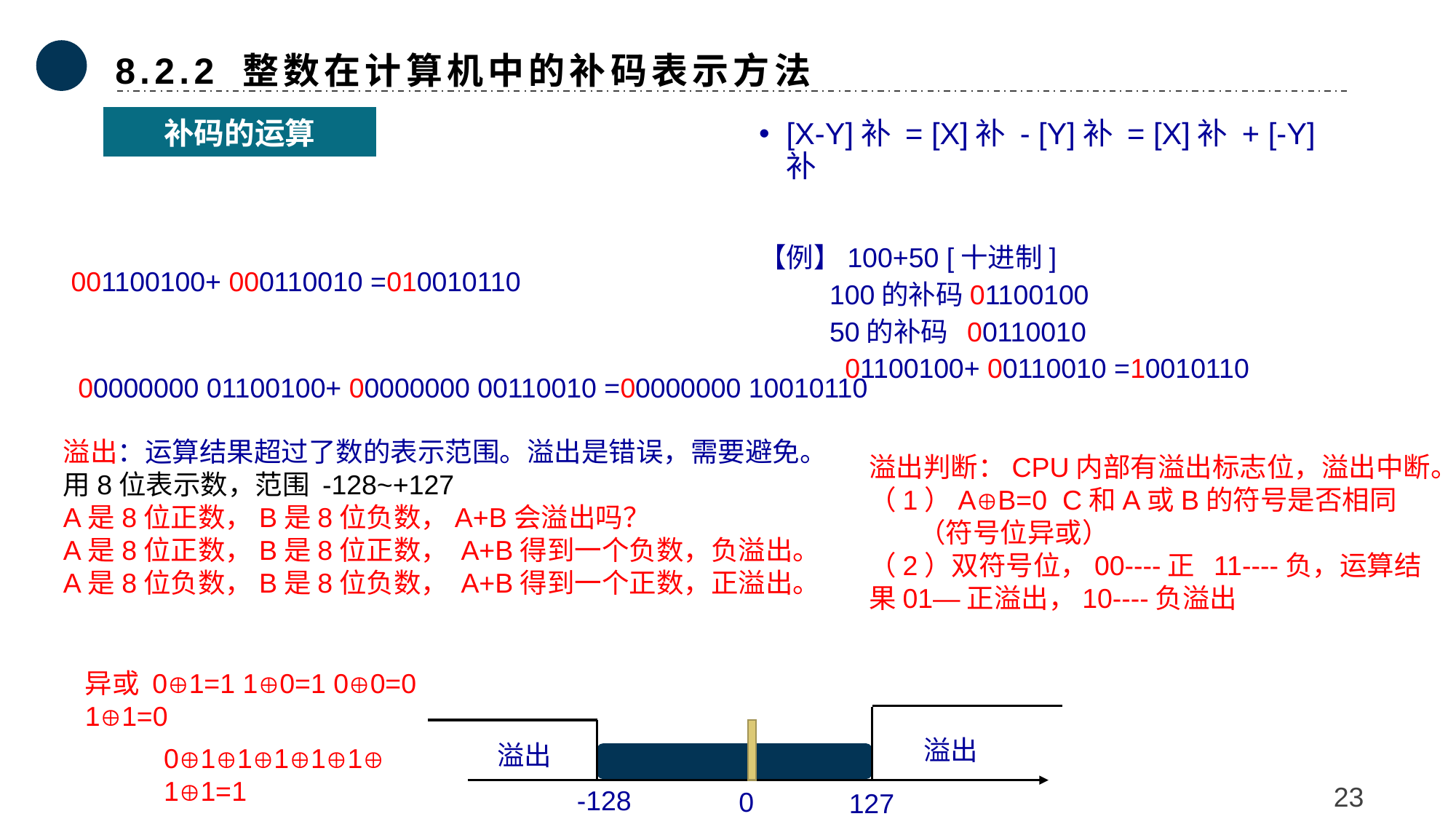

8.2.2 整数在计算机中的补码表示方法

补码的运算
[X-Y]补 = [X]补 - [Y]补 = [X]补 + [-Y]补

【例】100+50 [十进制]
   100的补码01100100
   50的补码  00110010
     01100100+ 00110010 =10010110

001100100+ 000110010 =010010110
00000000 01100100+ 00000000 00110010 =00000000 10010110
溢出：运算结果超过了数的表示范围。溢出是错误，需要避免。
用8位表示数，范围 -128~+127
A是8位正数，B是8位负数，A+B会溢出吗？
A是8位正数，B是8位正数， A+B得到一个负数，负溢出。
A是8位负数，B是8位负数， A+B得到一个正数，正溢出。

溢出判断：CPU内部有溢出标志位，溢出中断。
（1）A⊕B=0  C和A或B的符号是否相同
       （符号位异或）
（2）双符号位，00----正  11----负，运算结果01—正溢出，10----负溢出

异或 0⊕1=1 1⊕0=1 0⊕0=0  1⊕1=0

溢出
溢出
0⊕1⊕1⊕1⊕1⊕1⊕1⊕1=1

-128
0
127